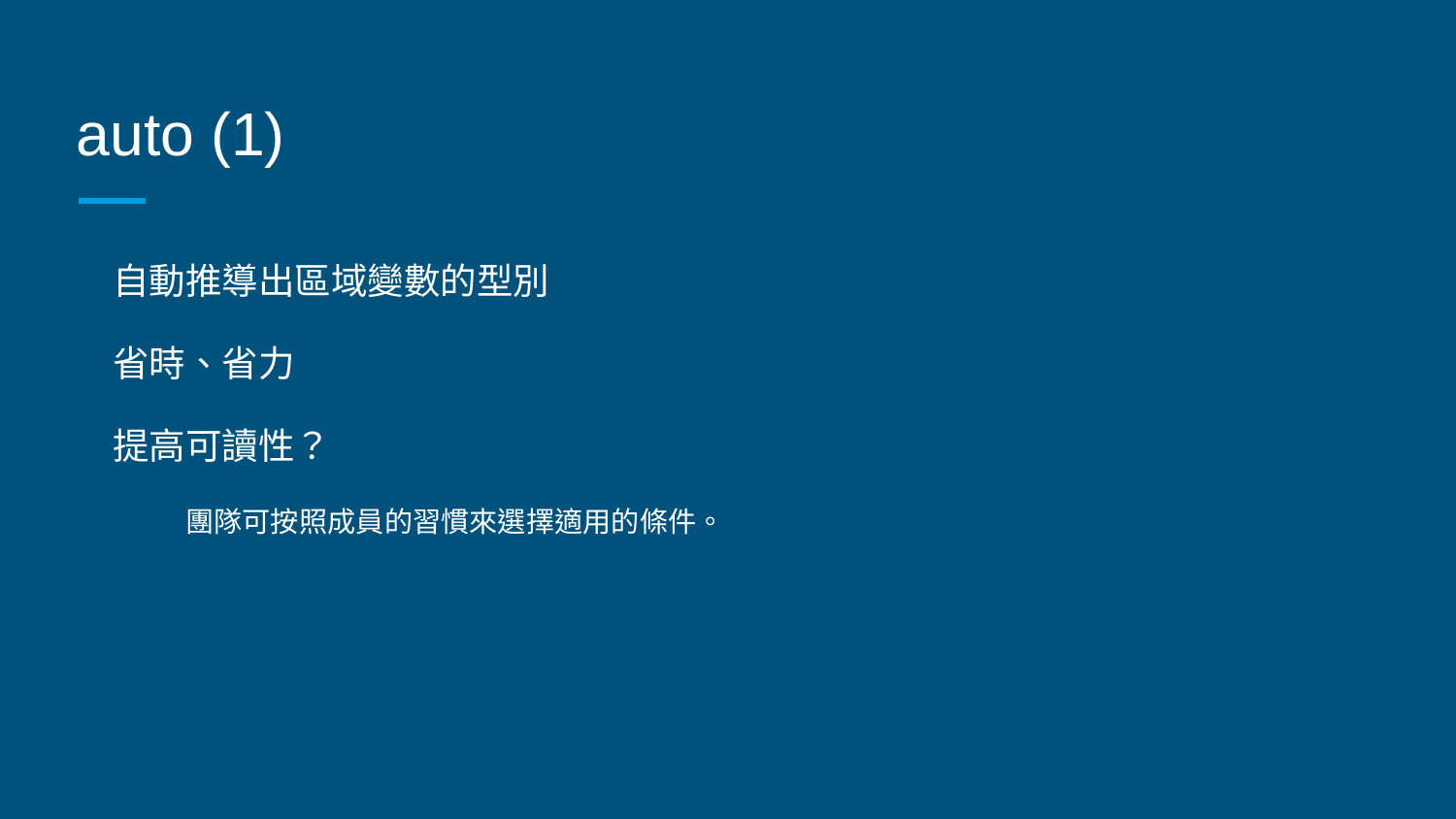

# auto (1)
自動推導出區域變數的型別
省時、省力
提高可讀性？
團隊可按照成員的習慣來選擇適用的條件。